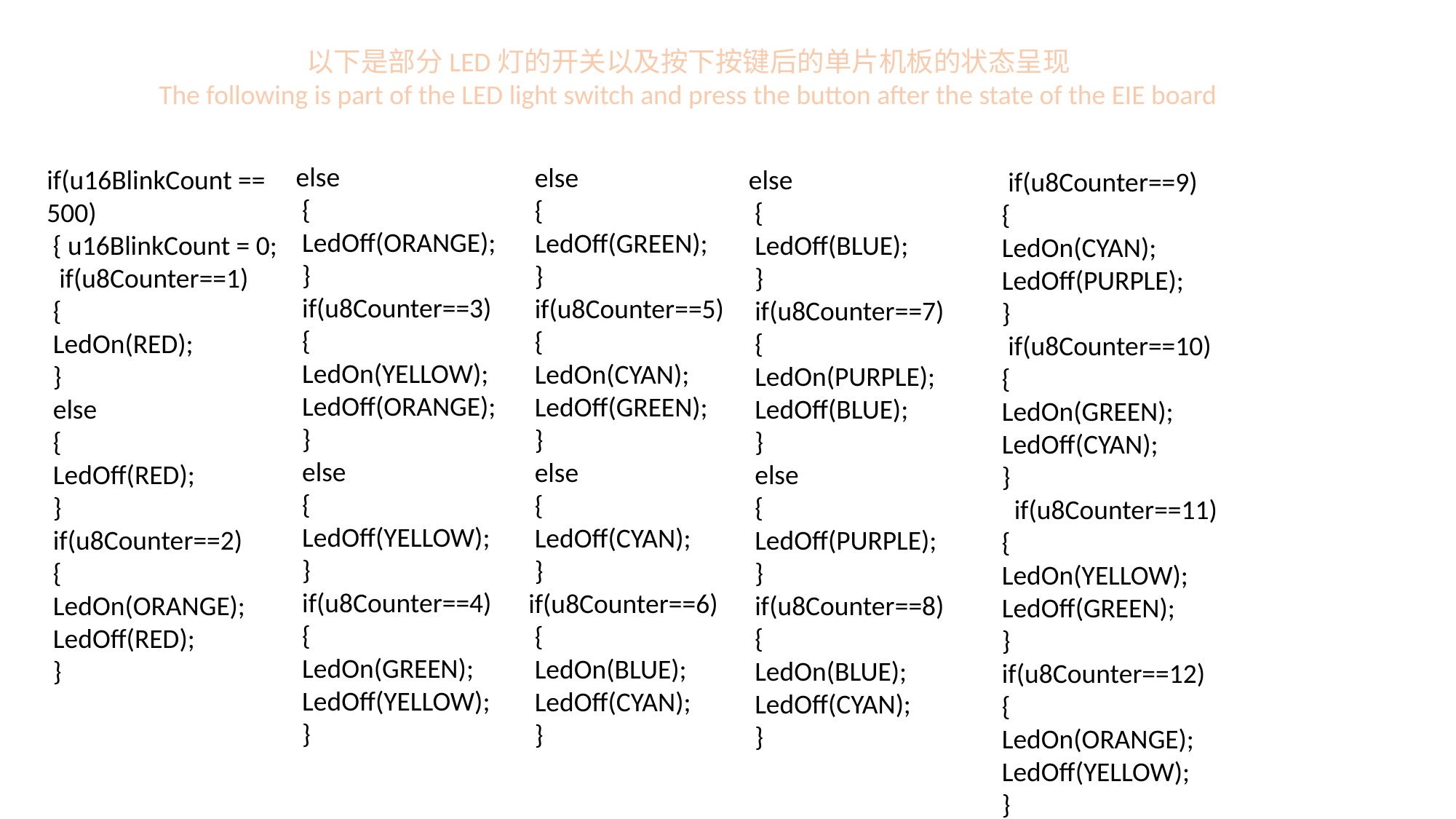

以下是部分LED灯的开关以及按下按键后的单片机板的状态呈现
The following is part of the LED light switch and press the button after the state of the EIE board
else
 {
 LedOff(ORANGE);
 }
 if(u8Counter==3)
 {
 LedOn(YELLOW);
 LedOff(ORANGE);
 }
 else
 {
 LedOff(YELLOW);
 }
 if(u8Counter==4)
 {
 LedOn(GREEN);
 LedOff(YELLOW);
 }

 else
 {
 LedOff(GREEN);
 }
 if(u8Counter==5)
 {
 LedOn(CYAN);
 LedOff(GREEN);
 }
 else
 {
 LedOff(CYAN);
 }
if(u8Counter==6)
 {
 LedOn(BLUE);
 LedOff(CYAN);
 }

if(u16BlinkCount == 500)
 { u16BlinkCount = 0;
  if(u8Counter==1)
 {
 LedOn(RED);
 }
 else
 {
 LedOff(RED);
 }
 if(u8Counter==2)
 {
 LedOn(ORANGE);
 LedOff(RED);
 }

else
 {
 LedOff(BLUE);
 }
 if(u8Counter==7)
 {
 LedOn(PURPLE);
 LedOff(BLUE);
 }
 else
 {
 LedOff(PURPLE);
 }
 if(u8Counter==8)
 {
 LedOn(BLUE);
 LedOff(CYAN);
 }

  if(u8Counter==9)
 {
 LedOn(CYAN);
 LedOff(PURPLE);
 }
  if(u8Counter==10)
 {
 LedOn(GREEN);
 LedOff(CYAN);
 }
   if(u8Counter==11)
 {
 LedOn(YELLOW);
 LedOff(GREEN);
 }
 if(u8Counter==12)
 {
 LedOn(ORANGE);
 LedOff(YELLOW);
 }